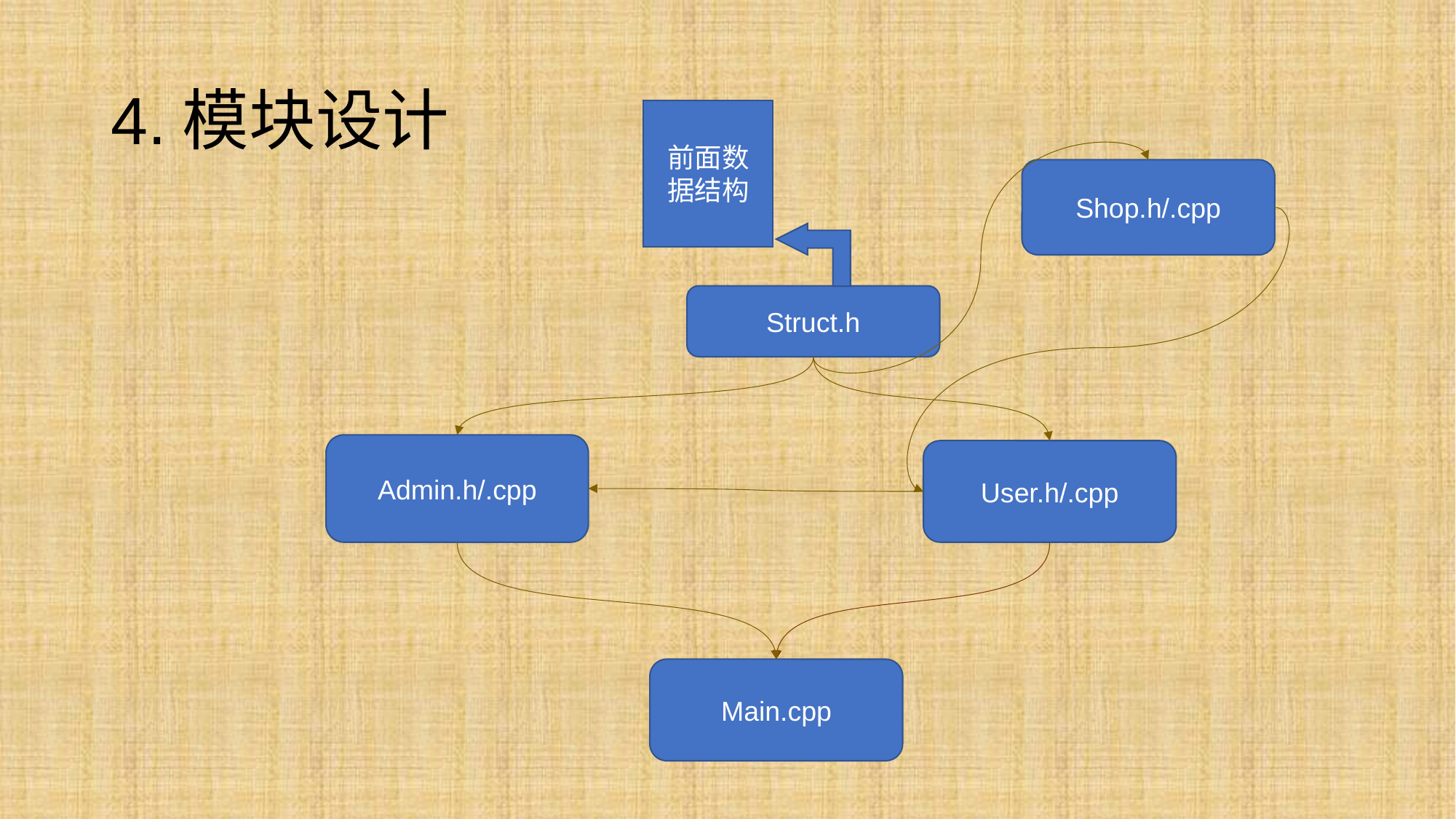

# 4.模块设计
前面数据结构
Shop.h/.cpp

Struct.h
Admin.h/.cpp
User.h/.cpp
Main.cpp